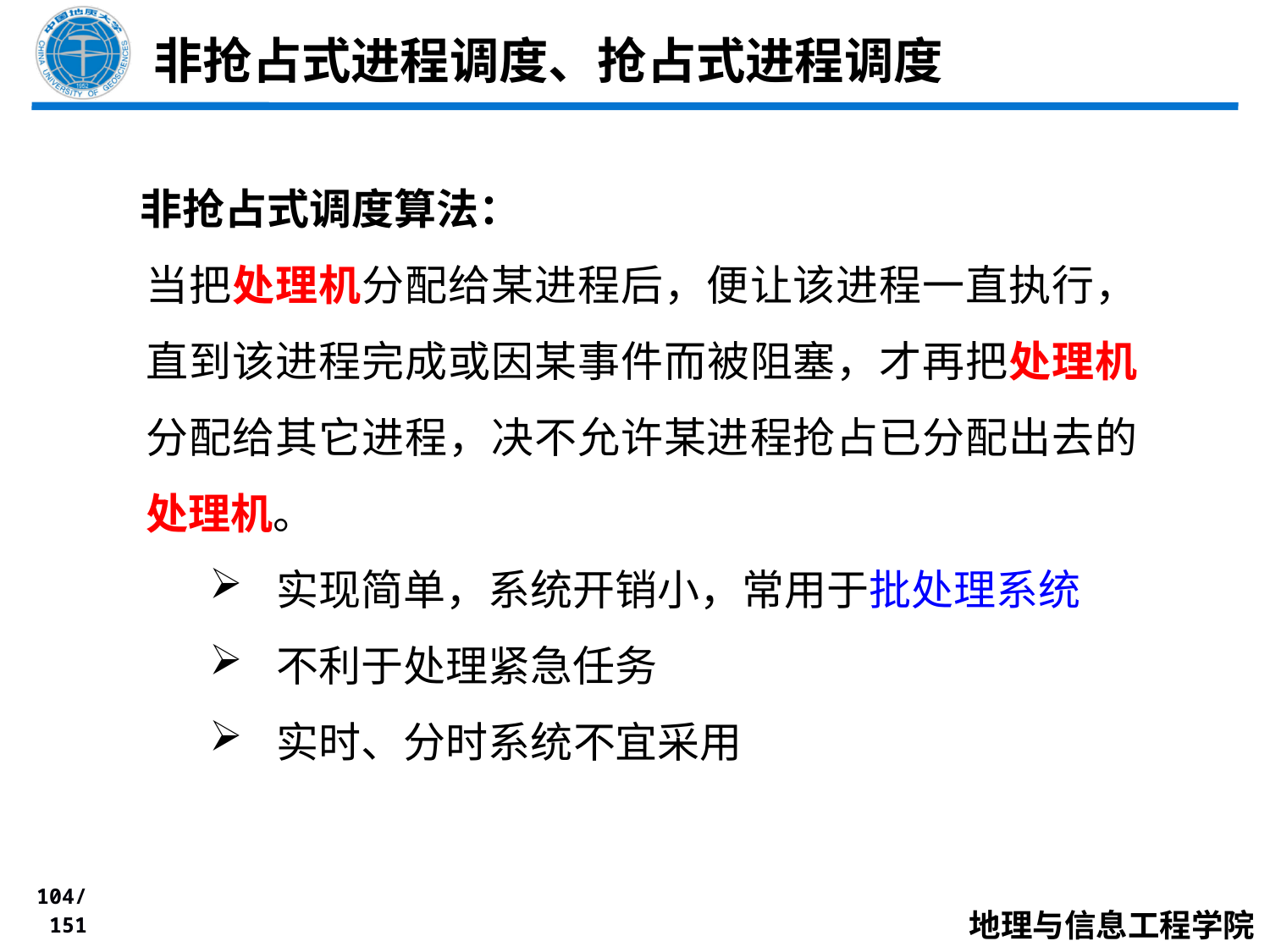

非抢占式进程调度、抢占式进程调度
     非抢占式调度算法：
当把处理机分配给某进程后，便让该进程一直执行，直到该进程完成或因某事件而被阻塞，才再把处理机分配给其它进程，决不允许某进程抢占已分配出去的处理机。
 实现简单，系统开销小，常用于批处理系统
 不利于处理紧急任务
 实时、分时系统不宜采用